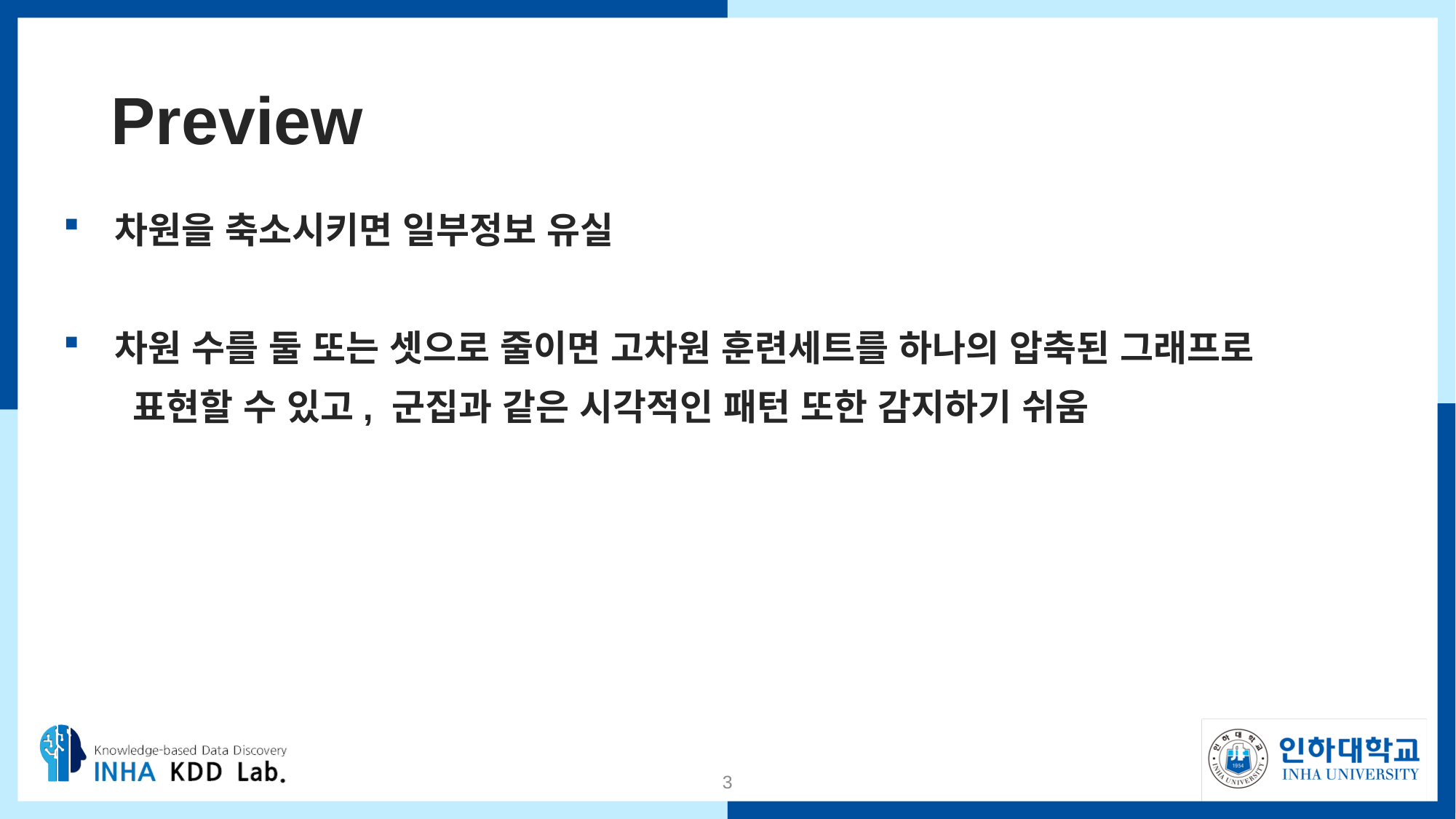

# Preview
차원을 축소시키면 일부정보 유실

차원 수를 둘 또는 셋으로 줄이면 고차원 훈련세트를 하나의 압축된 그래프로
      표현할 수 있고, 군집과 같은 시각적인 패턴 또한 감지하기 쉬움

3